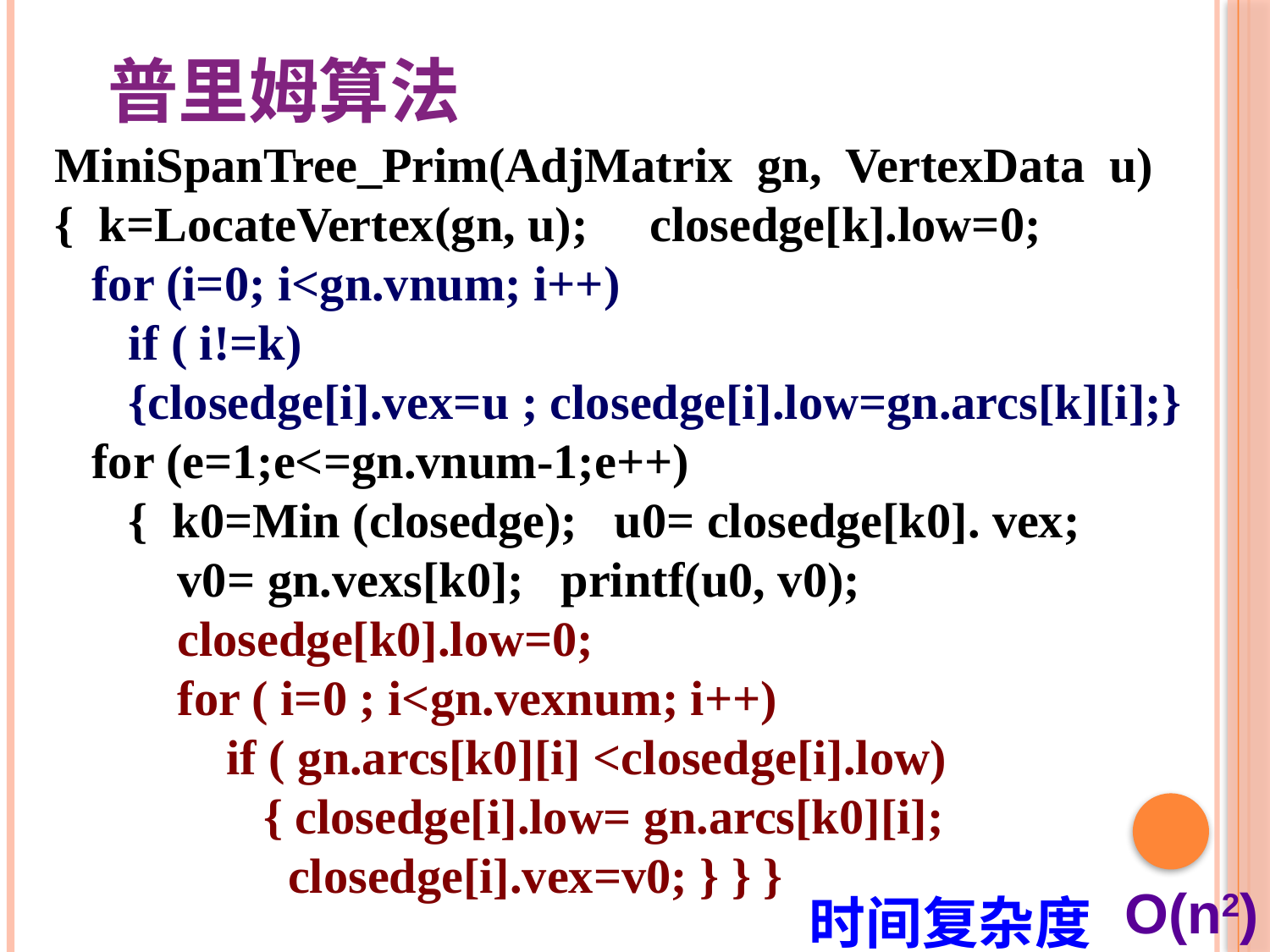

# 普里姆算法
MiniSpanTree_Prim(AdjMatrix  gn,  VertexData  u)
{  k=LocateVertex(gn, u);     closedge[k].low=0;
   for (i=0; i<gn.vnum; i++)
      if ( i!=k)
      {closedge[i].vex=u ; closedge[i].low=gn.arcs[k][i];}
   for (e=1;e<=gn.vnum-1;e++)
      {  k0=Min (closedge);   u0= closedge[k0]. vex;
          v0= gn.vexs[k0];   printf(u0, v0);
          closedge[k0].low=0;
          for ( i=0 ; i<gn.vexnum; i++)
              if ( gn.arcs[k0][i] <closedge[i].low)
                 { closedge[i].low= gn.arcs[k0][i];
                   closedge[i].vex=v0; } } }
O(n2)
时间复杂度